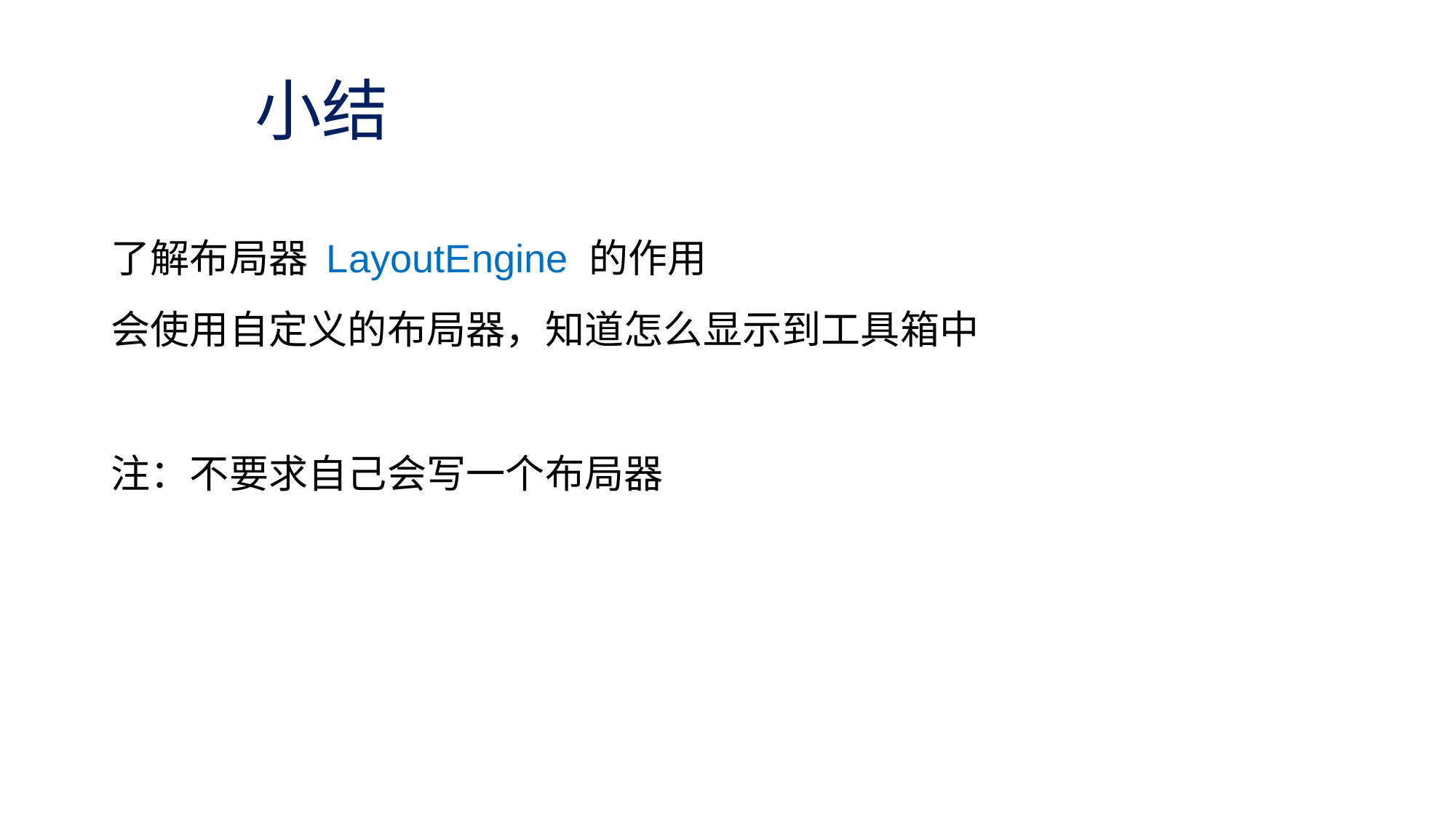

# 小结
了解布局器 LayoutEngine 的作用
会使用自定义的布局器，知道怎么显示到工具箱中

注：不要求自己会写一个布局器